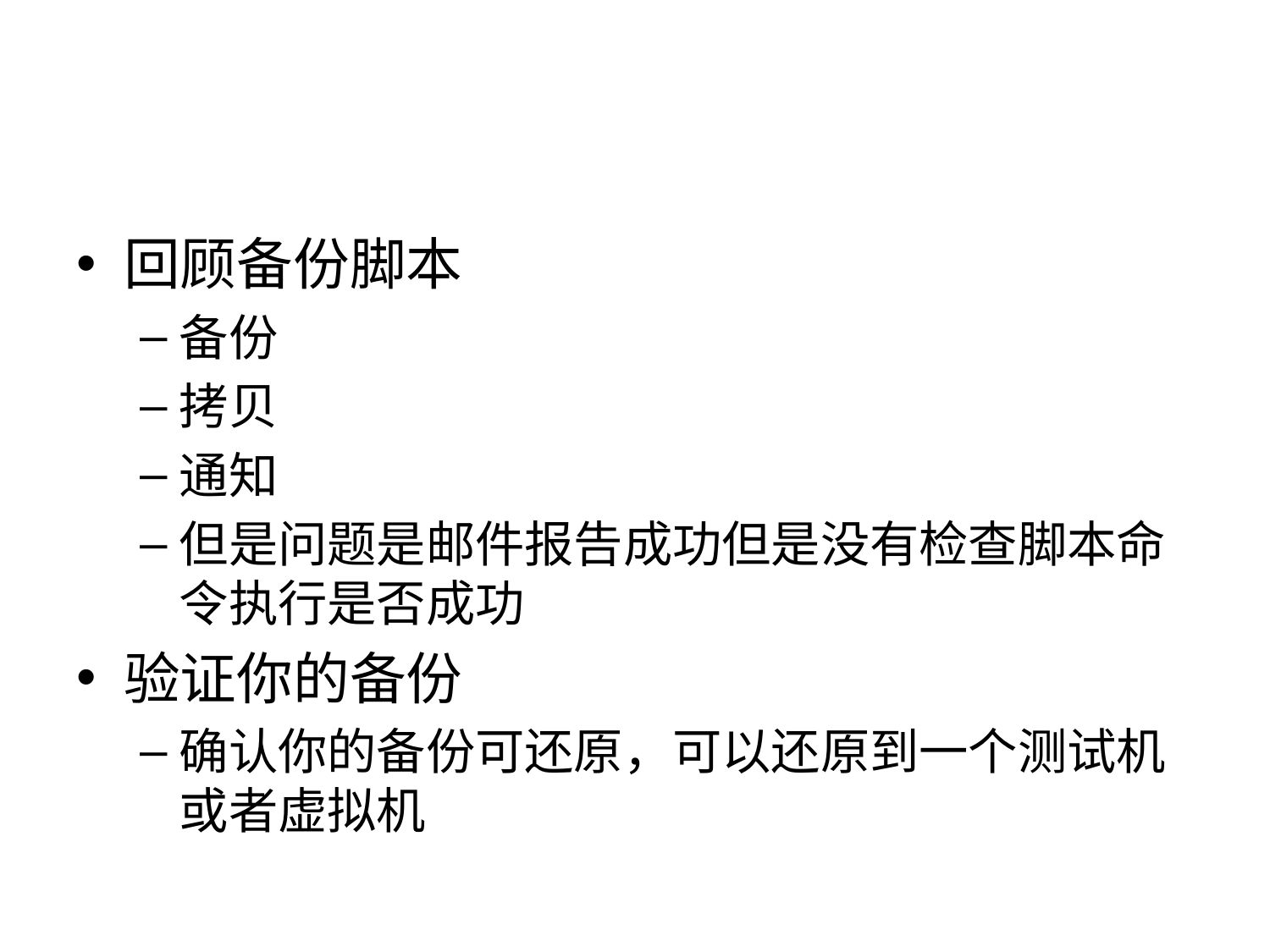

#
回顾备份脚本
备份
拷贝
通知
但是问题是邮件报告成功但是没有检查脚本命令执行是否成功
验证你的备份
确认你的备份可还原，可以还原到一个测试机或者虚拟机